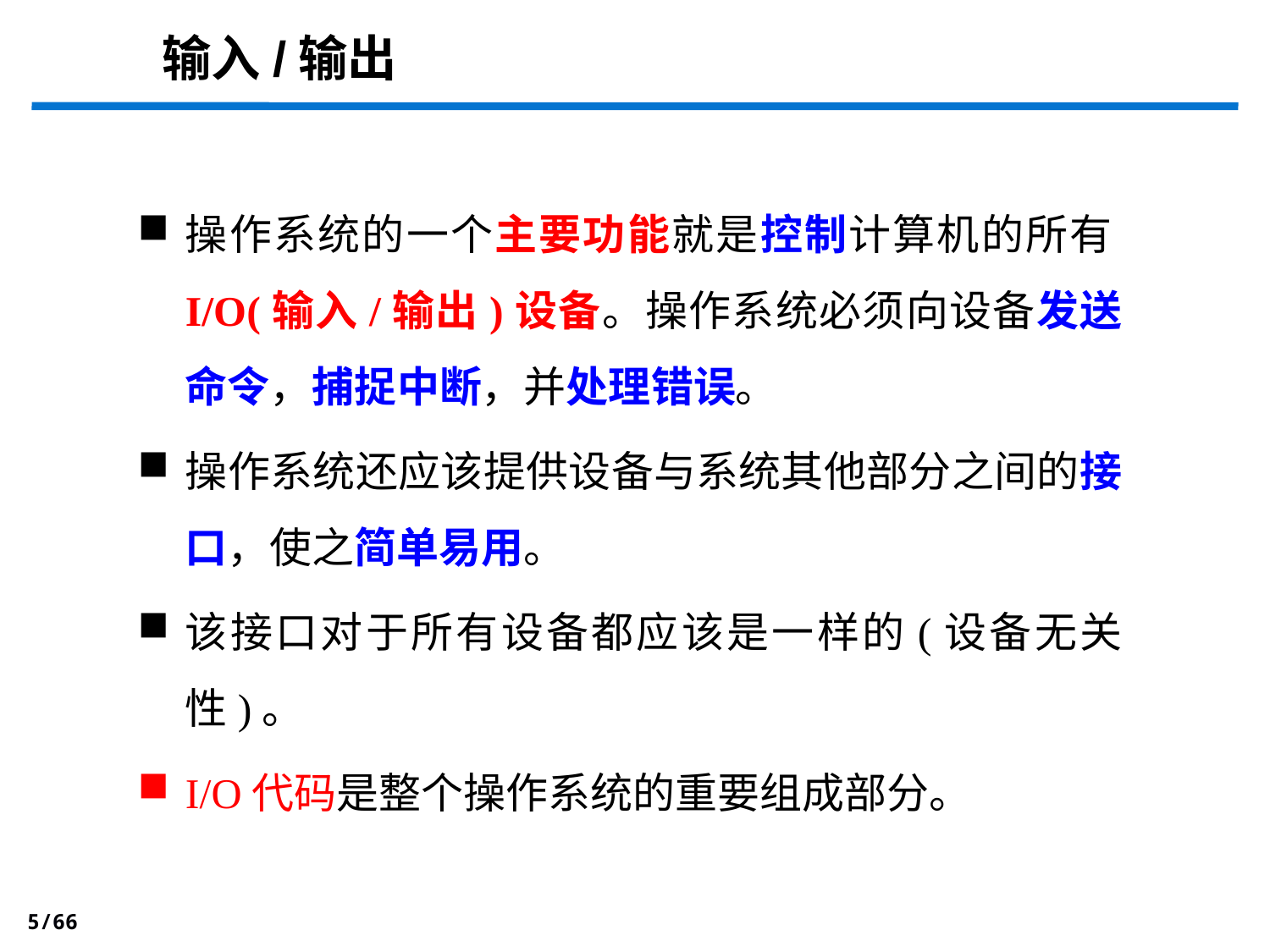

# 输入/输出
操作系统的一个主要功能就是控制计算机的所有I/O(输入/输出)设备。操作系统必须向设备发送命令，捕捉中断，并处理错误。
操作系统还应该提供设备与系统其他部分之间的接口，使之简单易用。
该接口对于所有设备都应该是一样的(设备无关性)。
I/O代码是整个操作系统的重要组成部分。